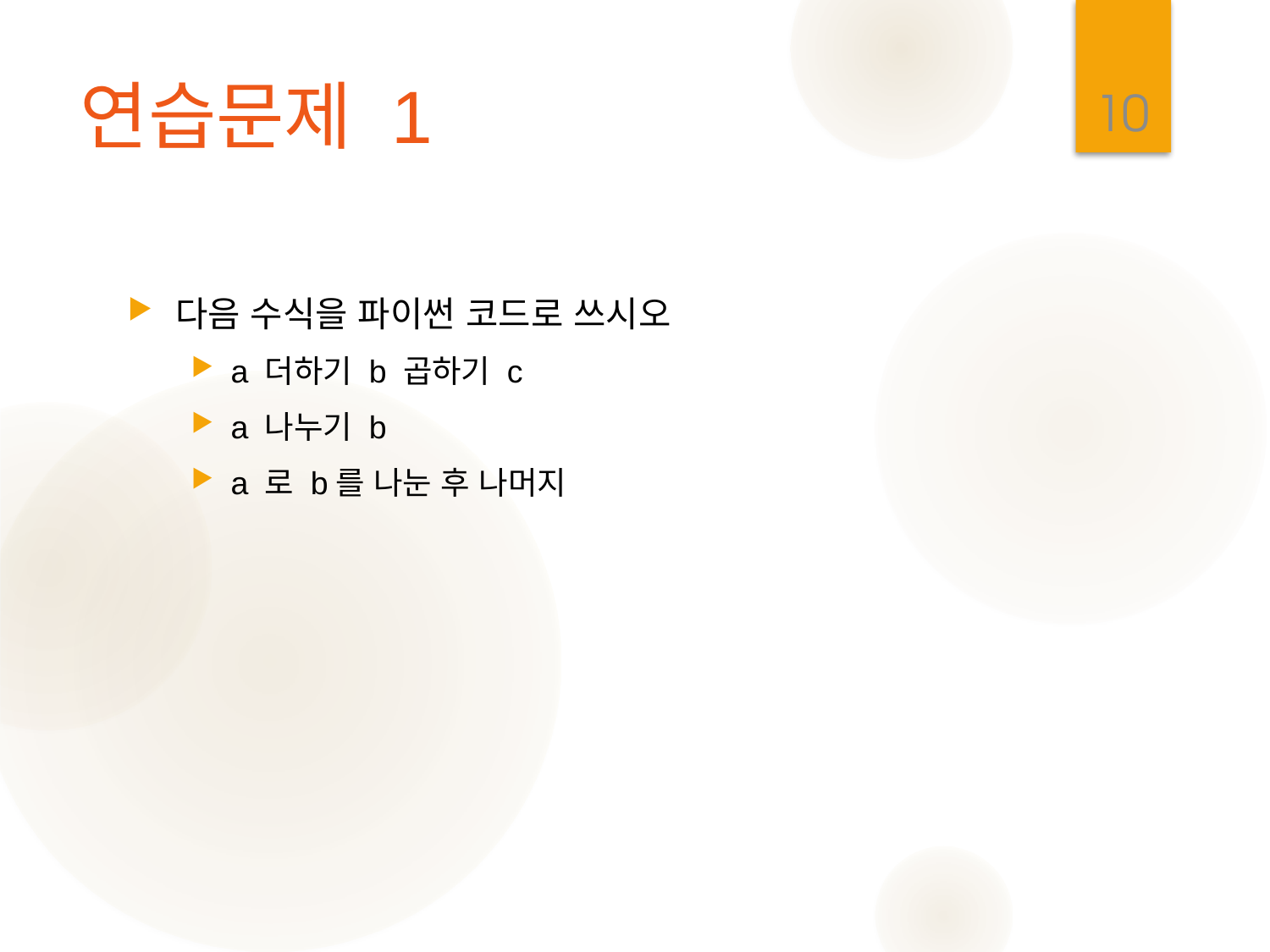

10
# 연습문제 1
다음 수식을 파이썬 코드로 쓰시오
a 더하기 b 곱하기 c
a 나누기 b
a 로 b를 나눈 후 나머지